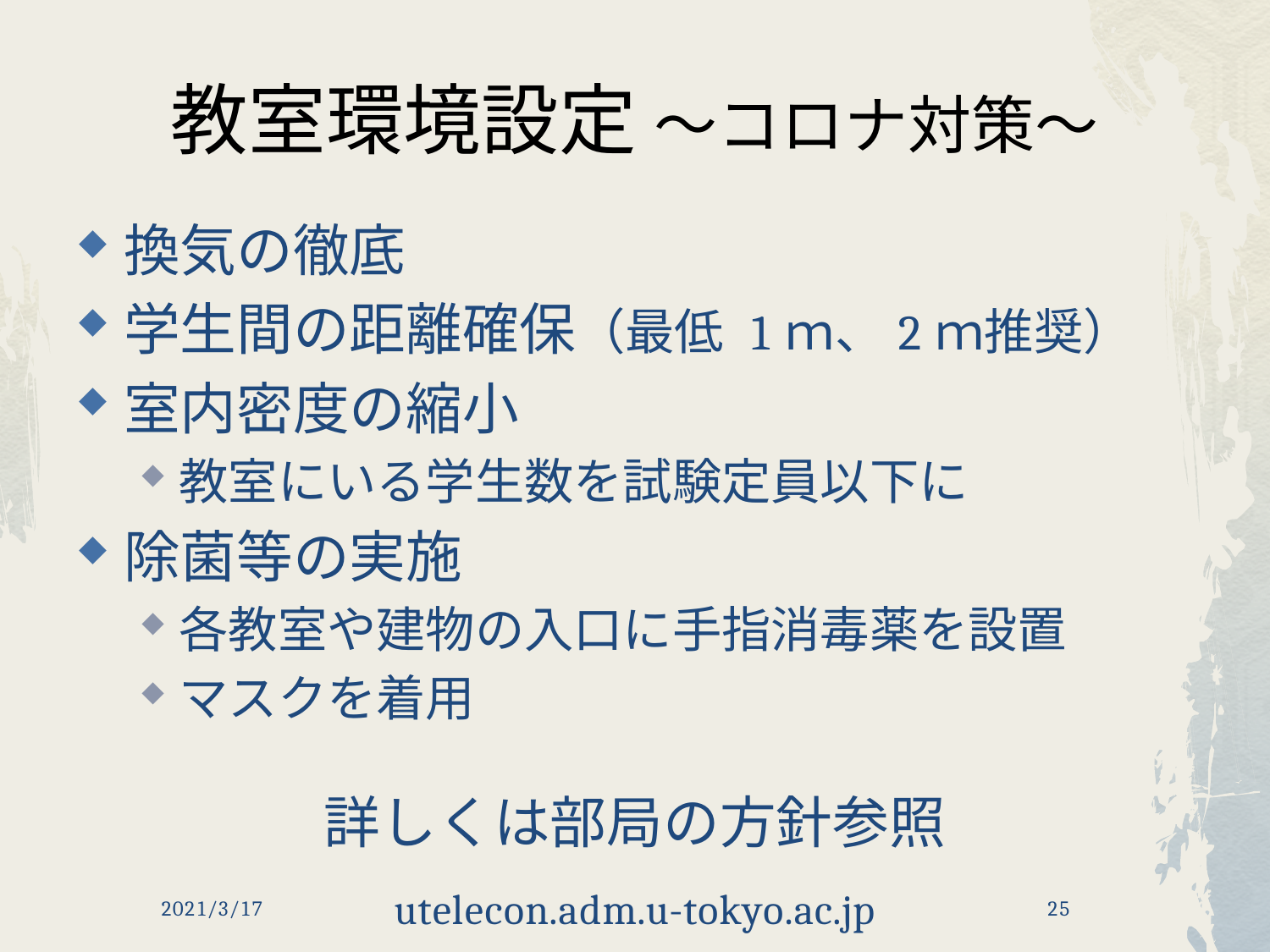

# 教室環境設定 ～コロナ対策～
換気の徹底
学生間の距離確保（最低 1ｍ、2ｍ推奨）
室内密度の縮小
教室にいる学生数を試験定員以下に
除菌等の実施
各教室や建物の入口に手指消毒薬を設置
マスクを着用
詳しくは部局の方針参照
2021/3/17
utelecon.adm.u-tokyo.ac.jp
25